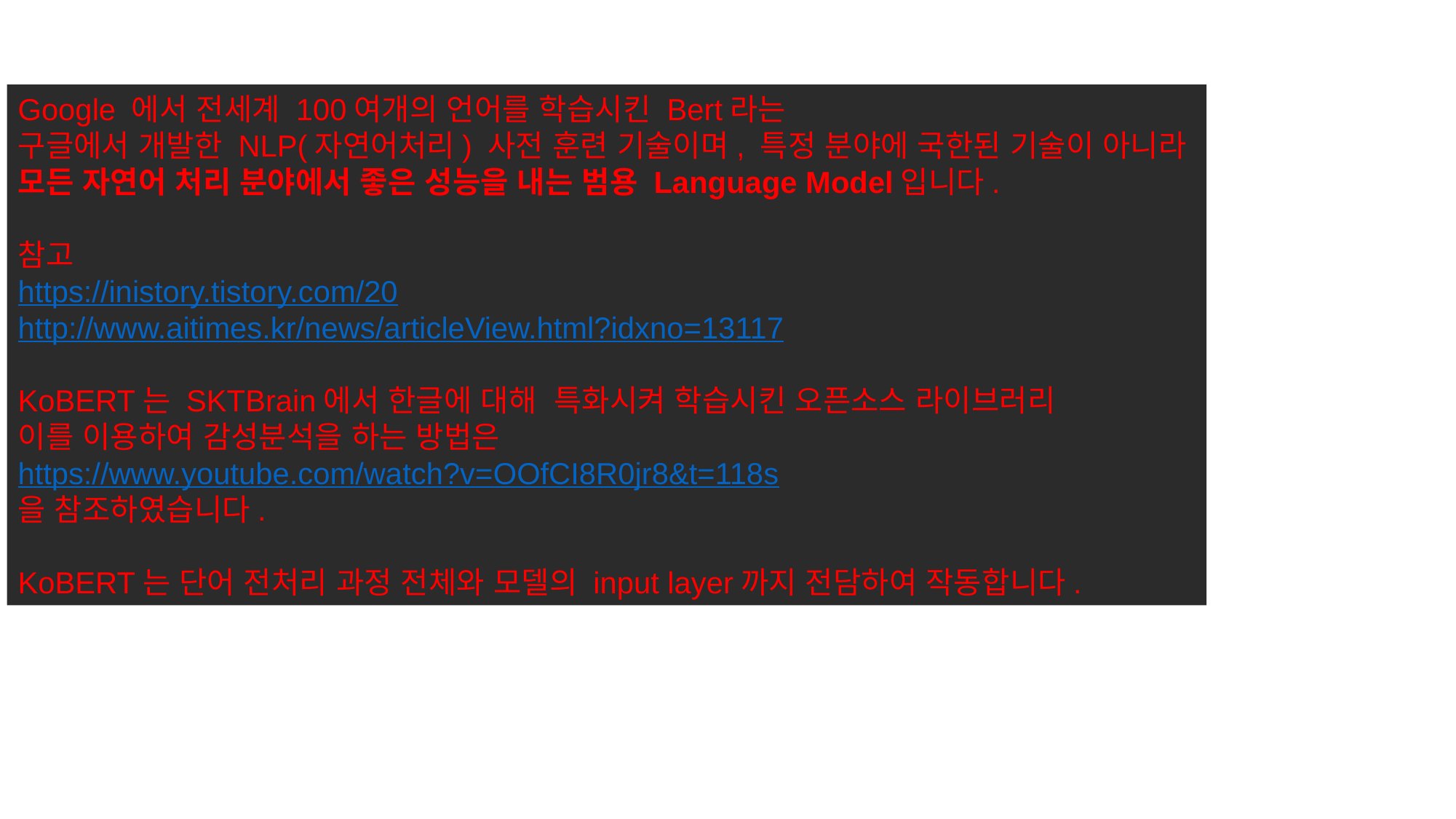

Google 에서 전세계 100여개의 언어를 학습시킨 Bert라는
구글에서 개발한 NLP(자연어처리) 사전 훈련 기술이며, 특정 분야에 국한된 기술이 아니라
모든 자연어 처리 분야에서 좋은 성능을 내는 범용 Language Model입니다.

참고
https://inistory.tistory.com/20
http://www.aitimes.kr/news/articleView.html?idxno=13117

KoBERT는 SKTBrain에서 한글에 대해  특화시켜 학습시킨 오픈소스 라이브러리
이를 이용하여 감성분석을 하는 방법은
https://www.youtube.com/watch?v=OOfCI8R0jr8&t=118s
을 참조하였습니다.

KoBERT는 단어 전처리 과정 전체와 모델의 input layer까지 전담하여 작동합니다.